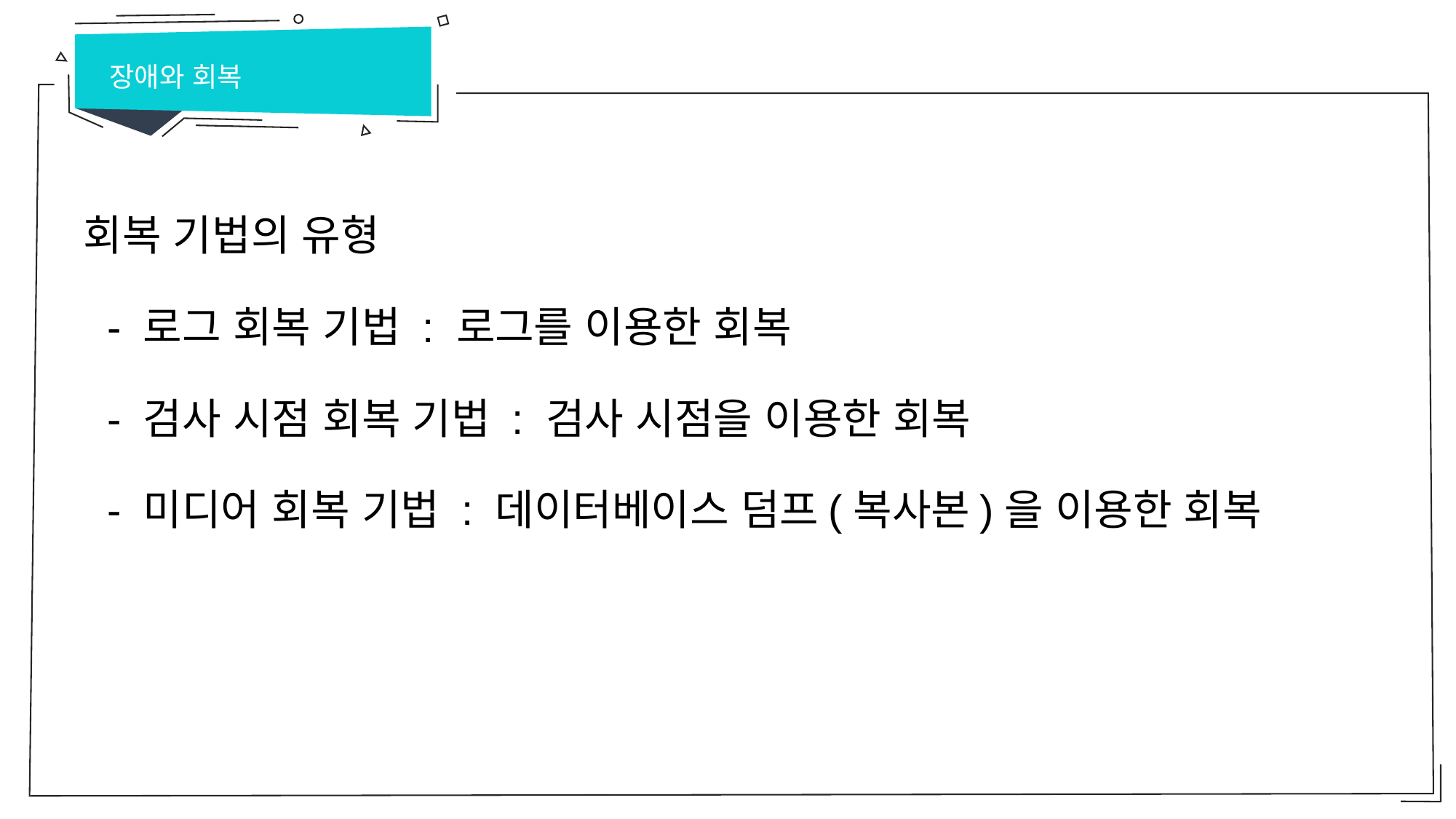

장애와 회복

회복 기법의 유형
  - 로그 회복 기법 : 로그를 이용한 회복
  - 검사 시점 회복 기법 : 검사 시점을 이용한 회복
  - 미디어 회복 기법 : 데이터베이스 덤프(복사본)을 이용한 회복